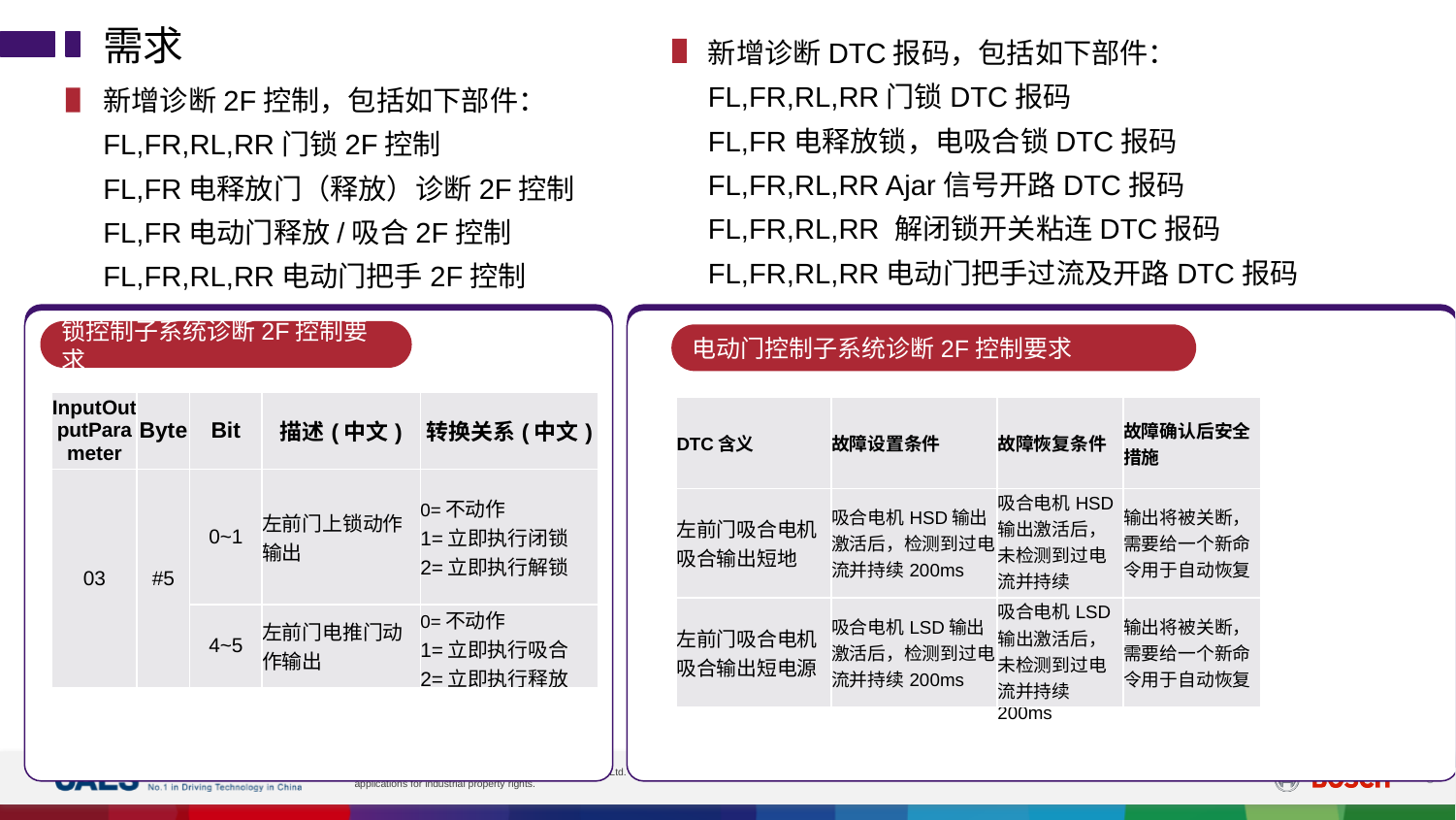

需求

新增诊断DTC报码，包括如下部件：
FL,FR,RL,RR门锁DTC报码
FL,FR电释放锁，电吸合锁DTC报码
FL,FR,RL,RR Ajar信号开路DTC报码
FL,FR,RL,RR 解闭锁开关粘连DTC报码
FL,FR,RL,RR电动门把手过流及开路DTC报码

新增诊断2F控制，包括如下部件：
FL,FR,RL,RR门锁2F控制
FL,FR电释放门（释放）诊断2F控制
FL,FR电动门释放/吸合2F控制
FL,FR,RL,RR电动门把手2F控制

锁控制子系统诊断2F控制要求

电动门控制子系统诊断2F控制要求
| InputOutputParameter | Byte | Bit | 描述(中文) | 转换关系(中文) |
| --- | --- | --- | --- | --- |
| 03 | #5 | 0~1 | 左前门上锁动作输出 | 0=不动作 1=立即执行闭锁 2=立即执行解锁 |
|  |  | 4~5 | 左前门电推门动作输出 | 0=不动作 1=立即执行吸合 2=立即执行释放 |
| DTC含义 | 故障设置条件 | 故障恢复条件 | 故障确认后安全措施 |
| --- | --- | --- | --- |
| 左前门吸合电机吸合输出短地 | 吸合电机HSD输出激活后，检测到过电流并持续200ms | 吸合电机HSD输出激活后，未检测到过电流并持续200ms | 输出将被关断，需要给一个新命令用于自动恢复 |
| 左前门吸合电机吸合输出短电源 | 吸合电机LSD输出激活后，检测到过电流并持续200ms | 吸合电机LSD输出激活后，未检测到过电流并持续200ms | 输出将被关断，需要给一个新命令用于自动恢复 |